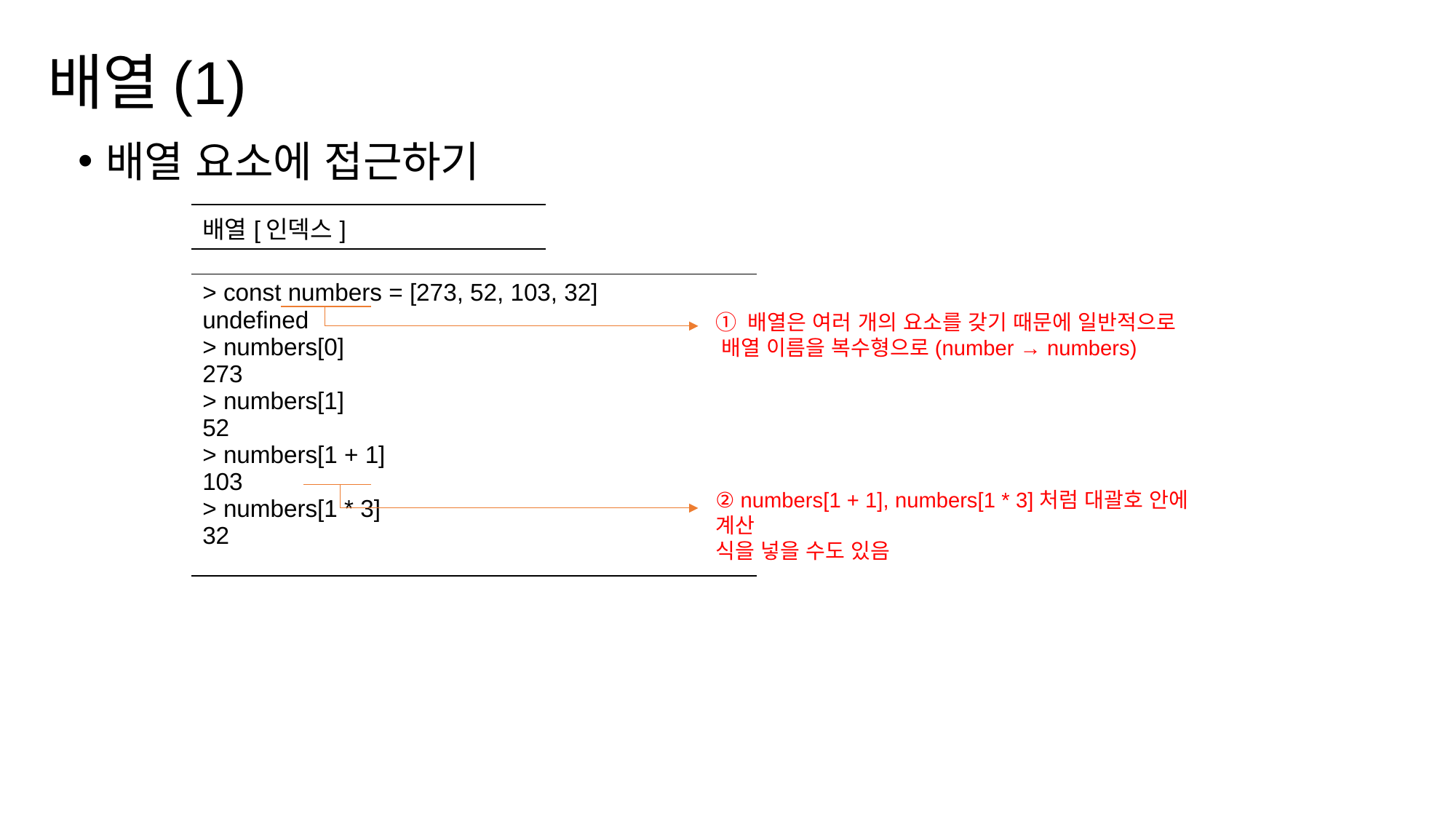

배열(1)
배열 요소에 접근하기
| 배열[인덱스] |
| --- |
| > const numbers = [273, 52, 103, 32] undefined > numbers[0] 273 > numbers[1] 52 > numbers[1 + 1] 103 > numbers[1 \* 3] 32 |
| --- |
① 배열은 여러 개의 요소를 갖기 때문에 일반적으로
 배열 이름을 복수형으로(number → numbers)

② numbers[1 + 1], numbers[1 * 3]처럼 대괄호 안에 계산
식을 넣을 수도 있음